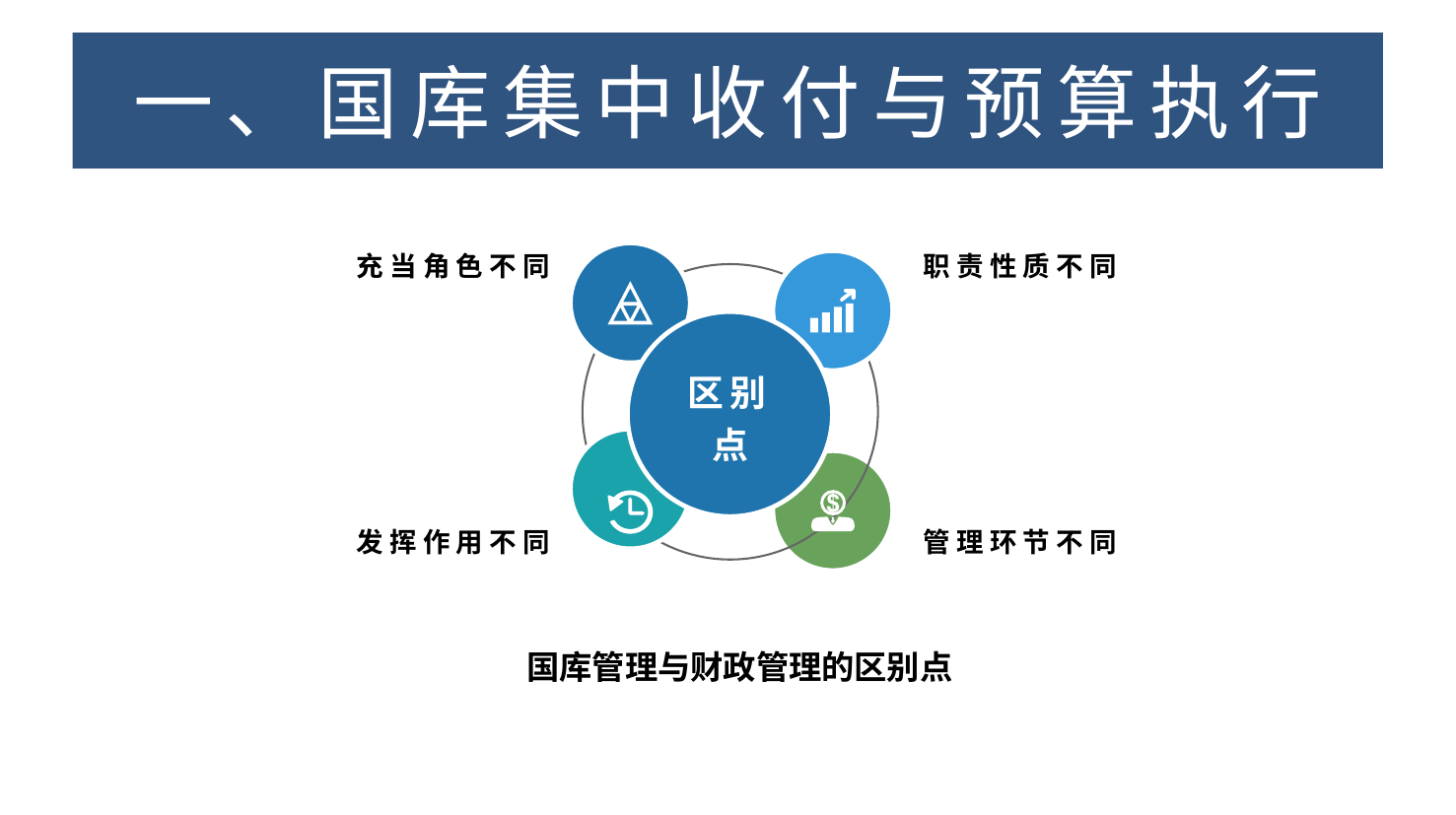

一、国库集中收付与预算执行
# 一、国库集中收付与预算执行
充当角色不同
职责性质不同

区别点

发挥作用不同
管理环节不同
国库管理与财政管理的区别点